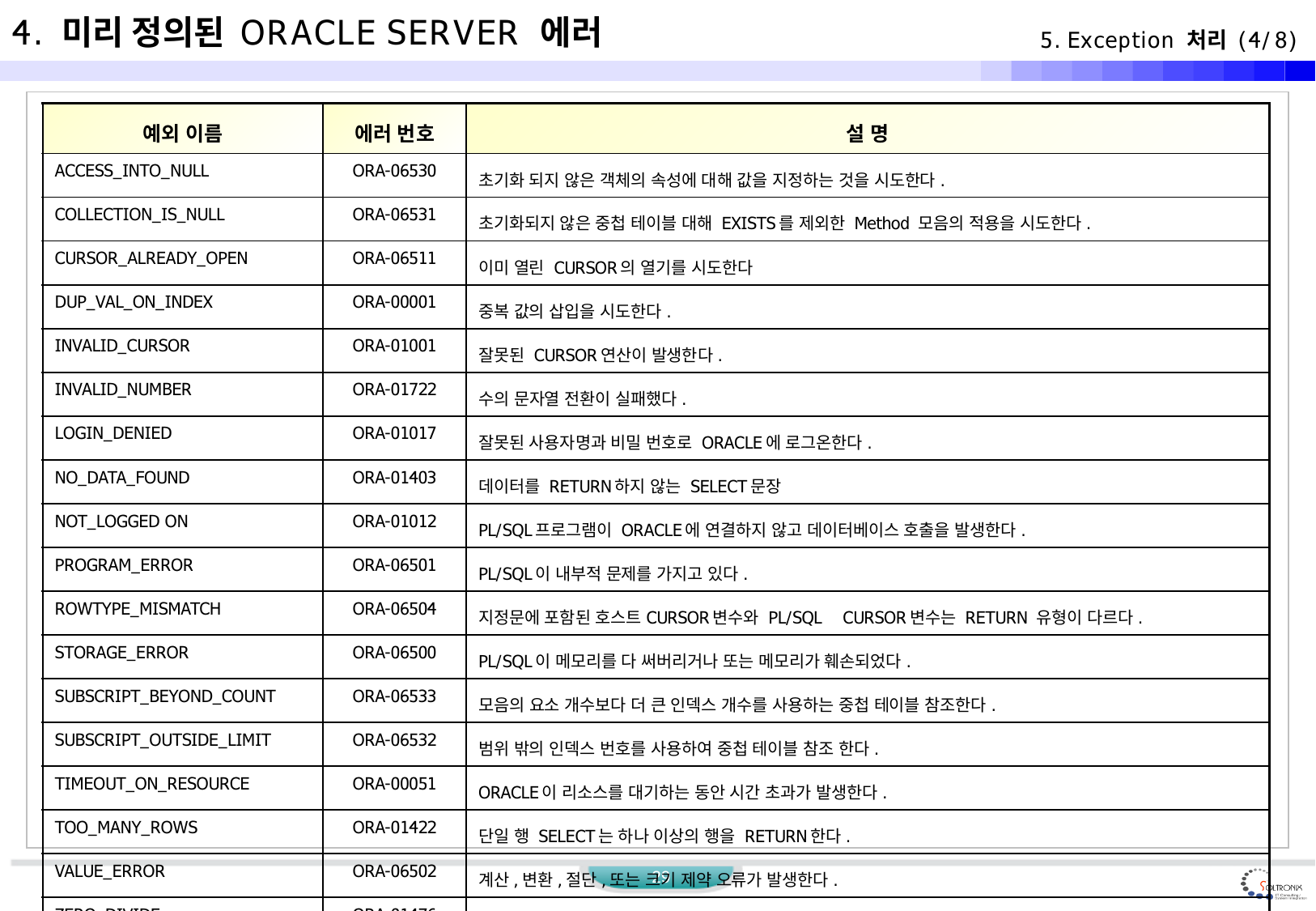

4. 미리 정의된 ORACLE SERVER 에러
5. Exception 처리 (4/8)

| 예외 이름 | 에러 번호 | 설 명 |
| --- | --- | --- |
| ACCESS\_INTO\_NULL | ORA-06530 | 초기화 되지 않은 객체의 속성에 대해 값을 지정하는 것을 시도한다. |
| COLLECTION\_IS\_NULL | ORA-06531 | 초기화되지 않은 중첩 테이블 대해 EXISTS를 제외한 Method 모음의 적용을 시도한다. |
| CURSOR\_ALREADY\_OPEN | ORA-06511 | 이미 열린 CURSOR의 열기를 시도한다 |
| DUP\_VAL\_ON\_INDEX | ORA-00001 | 중복 값의 삽입을 시도한다. |
| INVALID\_CURSOR | ORA-01001 | 잘못된 CURSOR연산이 발생한다. |
| INVALID\_NUMBER | ORA-01722 | 수의 문자열 전환이 실패했다. |
| LOGIN\_DENIED | ORA-01017 | 잘못된 사용자명과 비밀 번호로 ORACLE에 로그온한다. |
| NO\_DATA\_FOUND | ORA-01403 | 데이터를 RETURN하지 않는 SELECT문장 |
| NOT\_LOGGED ON | ORA-01012 | PL/SQL프로그램이 ORACLE에 연결하지 않고 데이터베이스 호출을 발생한다. |
| PROGRAM\_ERROR | ORA-06501 | PL/SQL이 내부적 문제를 가지고 있다. |
| ROWTYPE\_MISMATCH | ORA-06504 | 지정문에 포함된 호스트CURSOR변수와 PL/SQL CURSOR변수는 RETURN 유형이 다르다. |
| STORAGE\_ERROR | ORA-06500 | PL/SQL이 메모리를 다 써버리거나 또는 메모리가 훼손되었다. |
| SUBSCRIPT\_BEYOND\_COUNT | ORA-06533 | 모음의 요소 개수보다 더 큰 인덱스 개수를 사용하는 중첩 테이블 참조한다. |
| SUBSCRIPT\_OUTSIDE\_LIMIT | ORA-06532 | 범위 밖의 인덱스 번호를 사용하여 중첩 테이블 참조 한다. |
| TIMEOUT\_ON\_RESOURCE | ORA-00051 | ORACLE이 리소스를 대기하는 동안 시간 초과가 발생한다. |
| TOO\_MANY\_ROWS | ORA-01422 | 단일 행 SELECT는 하나 이상의 행을 RETURN한다. |
| VALUE\_ERROR | ORA-06502 | 계산,변환,절단,또는 크기 제약 오류가 발생한다. |
| ZERO\_DIVIDE | ORA-01476 | 0으로 나누기를 시도한다. |